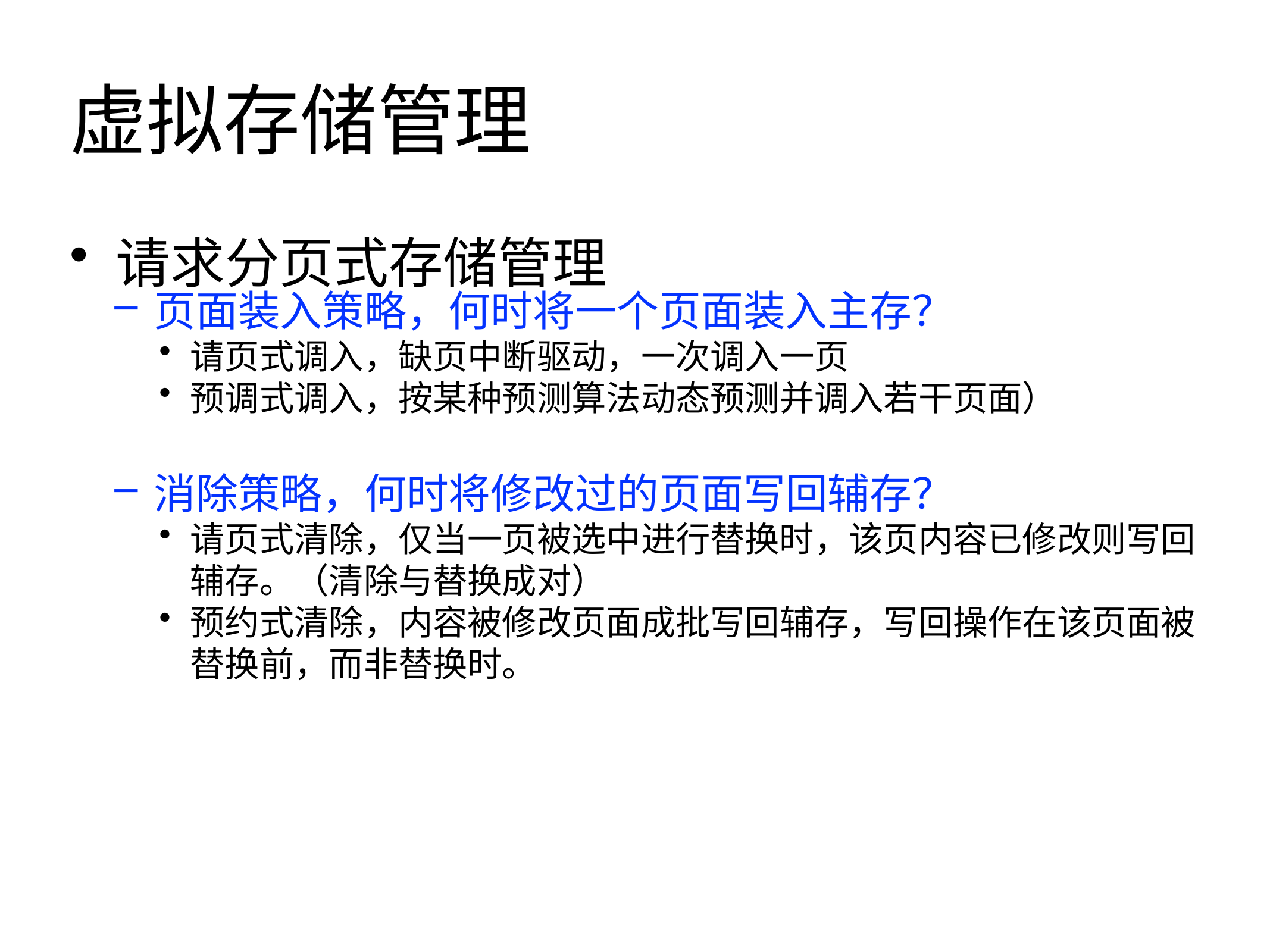

虚拟存储管理
请求分页式存储管理
页面装入策略，何时将一个页面装入主存？
请页式调入，缺页中断驱动，一次调入一页
预调式调入，按某种预测算法动态预测并调入若干页面）

消除策略，何时将修改过的页面写回辅存？
请页式清除，仅当一页被选中进行替换时，该页内容已修改则写回辅存。（清除与替换成对）
预约式清除，内容被修改页面成批写回辅存，写回操作在该页面被替换前，而非替换时。